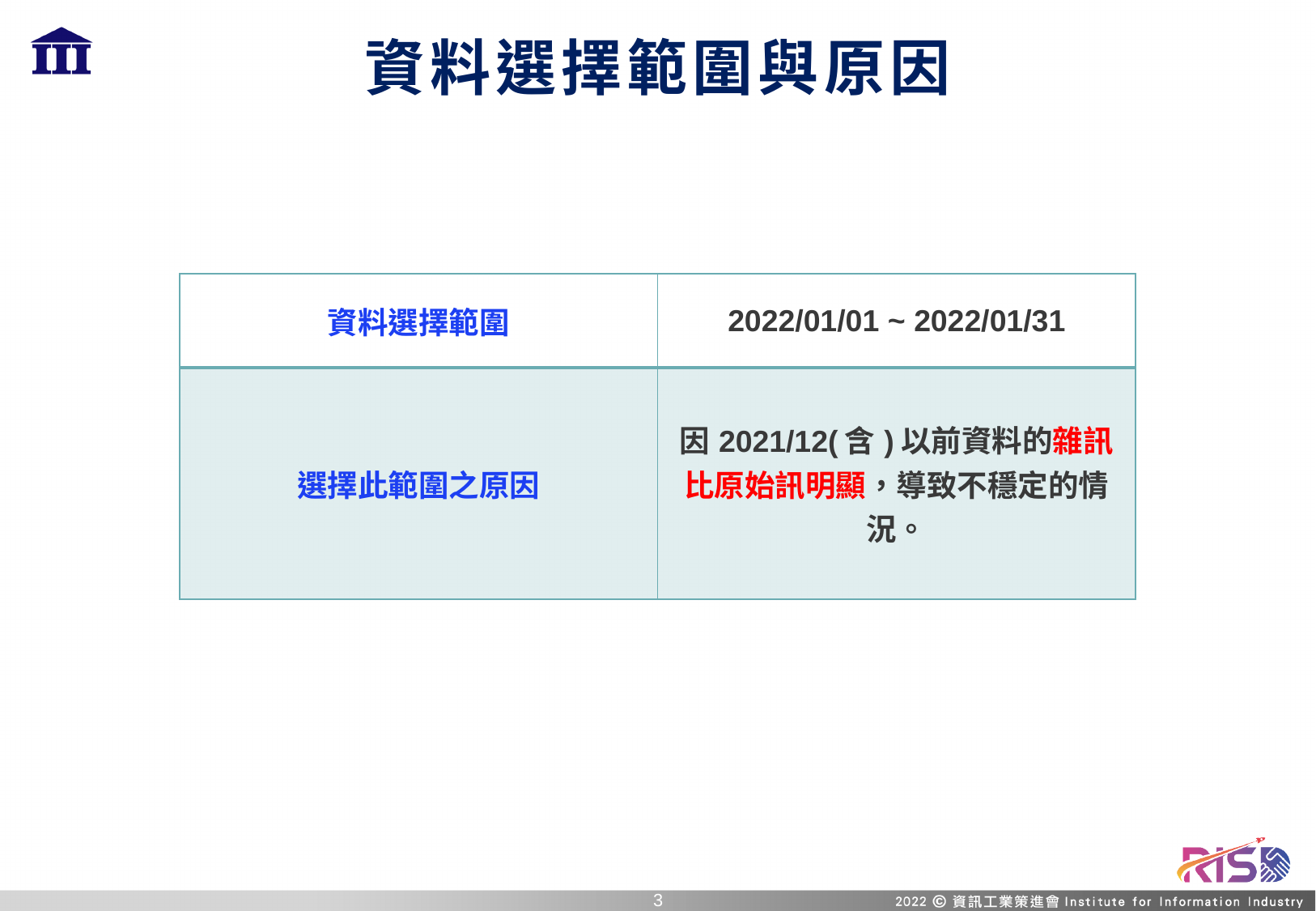

# 資料選擇範圍與原因
| 資料選擇範圍 | 2022/01/01 ~ 2022/01/31 |
| --- | --- |
| 選擇此範圍之原因 | 因2021/12(含)以前資料的雜訊比原始訊明顯，導致不穩定的情況。 |
3